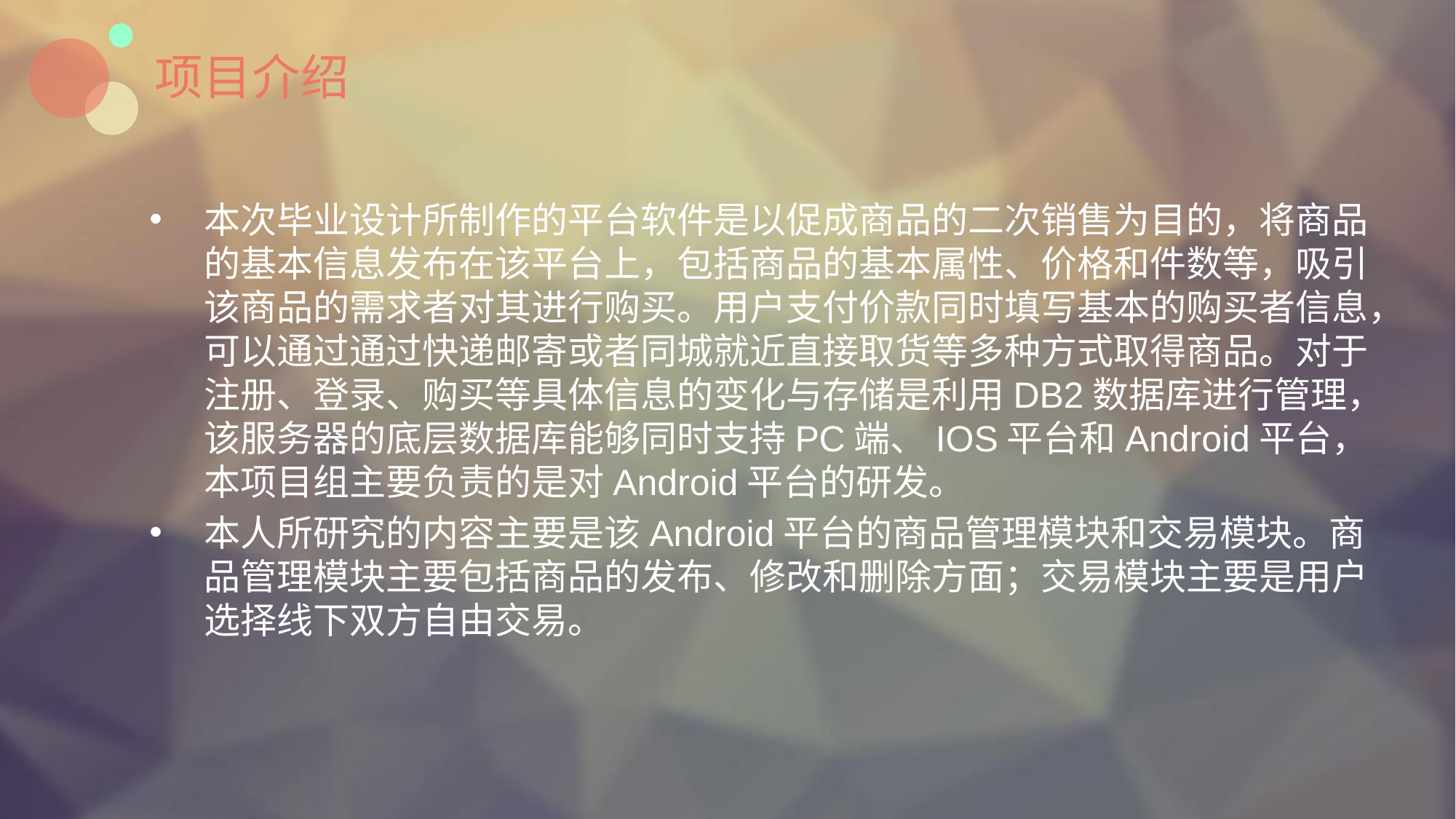

# 项目介绍
本次毕业设计所制作的平台软件是以促成商品的二次销售为目的，将商品的基本信息发布在该平台上，包括商品的基本属性、价格和件数等，吸引该商品的需求者对其进行购买。用户支付价款同时填写基本的购买者信息，可以通过通过快递邮寄或者同城就近直接取货等多种方式取得商品。对于注册、登录、购买等具体信息的变化与存储是利用DB2数据库进行管理，该服务器的底层数据库能够同时支持PC端、IOS平台和Android平台，本项目组主要负责的是对Android平台的研发。
本人所研究的内容主要是该Android平台的商品管理模块和交易模块。商品管理模块主要包括商品的发布、修改和删除方面；交易模块主要是用户选择线下双方自由交易。